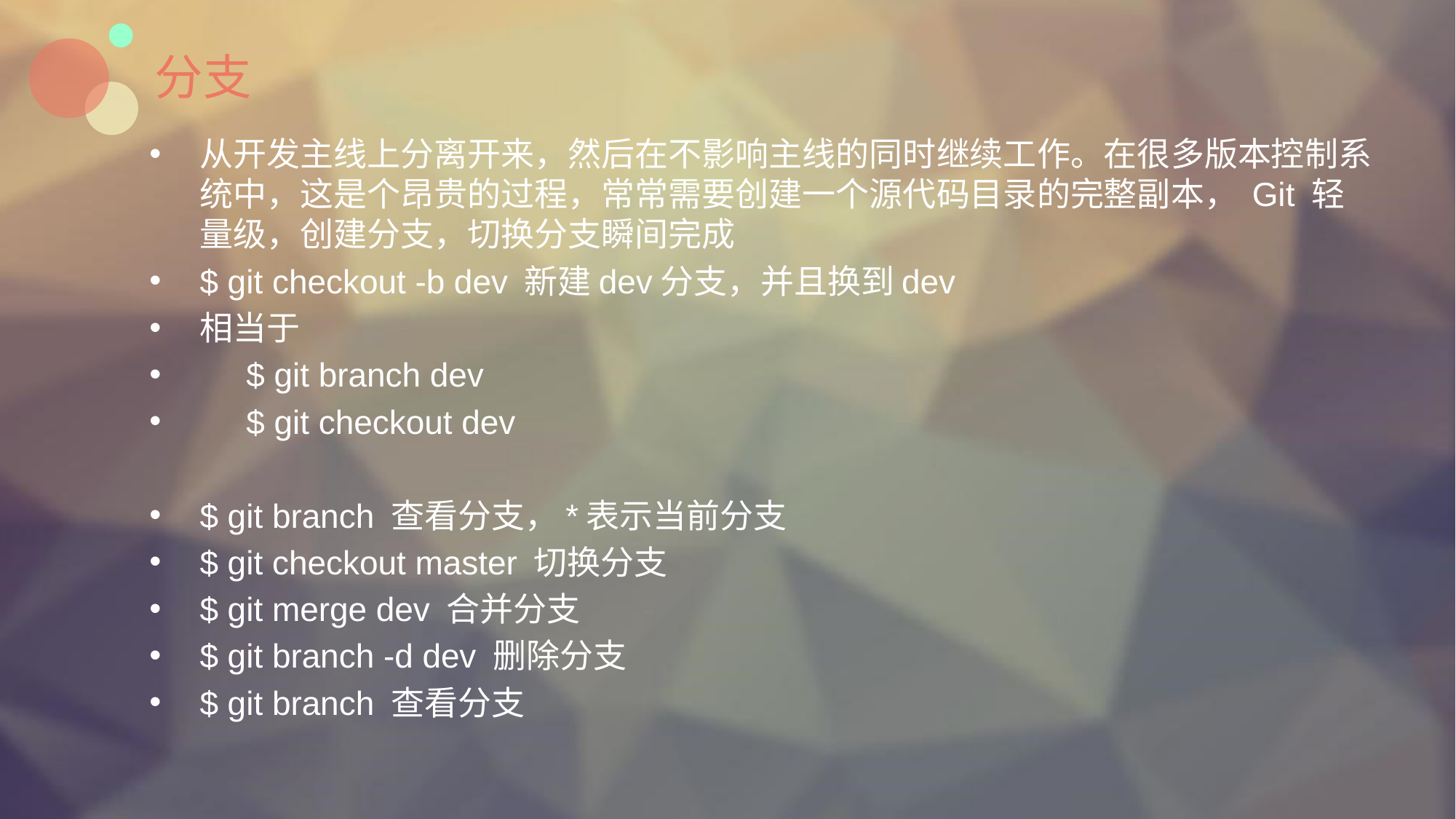

# 分支
从开发主线上分离开来，然后在不影响主线的同时继续工作。在很多版本控制系统中，这是个昂贵的过程，常常需要创建一个源代码目录的完整副本， Git 轻量级，创建分支，切换分支瞬间完成
$ git checkout -b dev 新建dev分支，并且换到dev
相当于
     $ git branch dev
     $ git checkout dev

$ git branch 查看分支，*表示当前分支
$ git checkout master 切换分支
$ git merge dev 合并分支
$ git branch -d dev 删除分支
$ git branch 查看分支